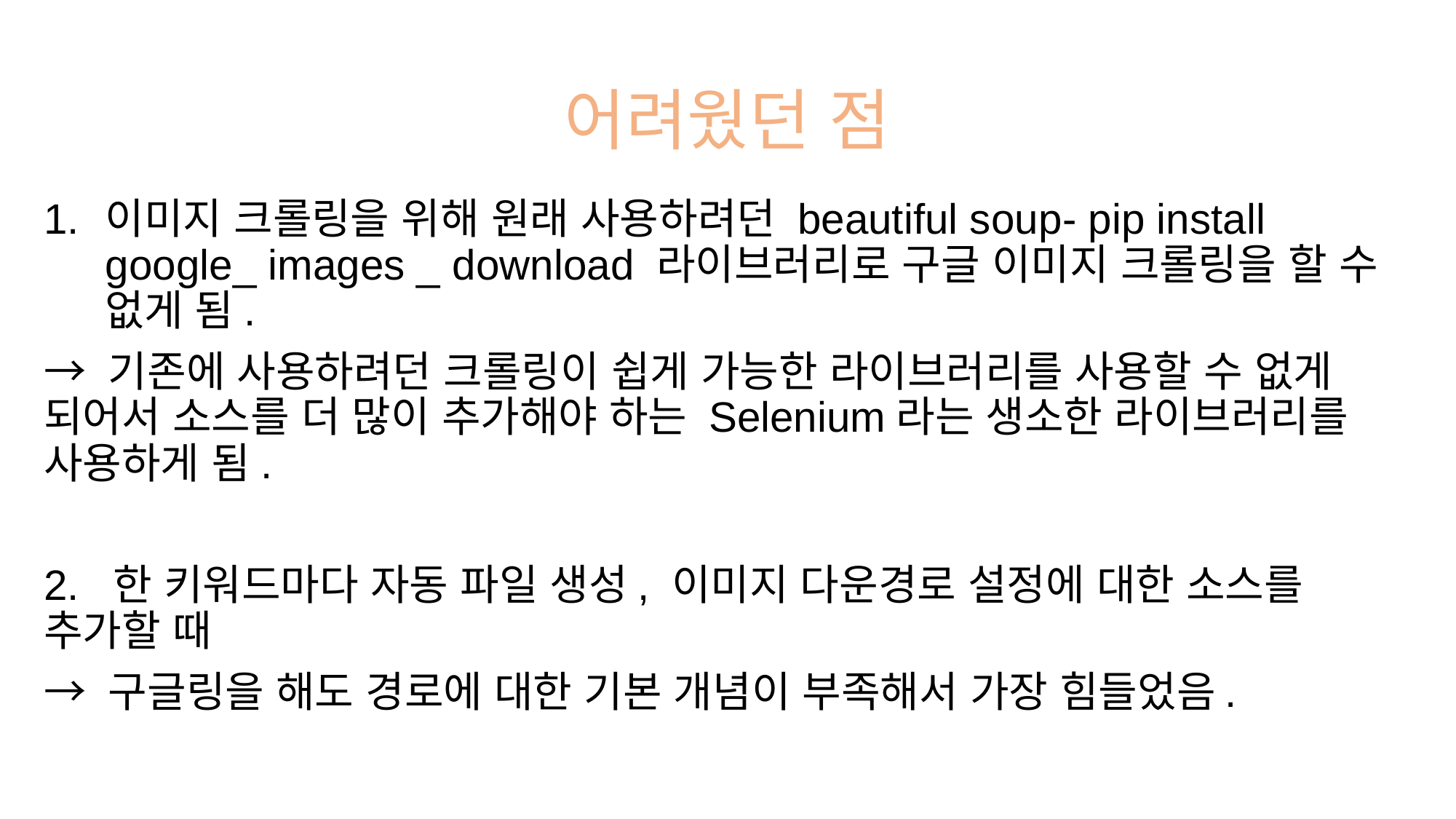

# 어려웠던 점
이미지 크롤링을 위해 원래 사용하려던 beautiful soup- pip install google_ images _ download 라이브러리로 구글 이미지 크롤링을 할 수 없게 됨.
→ 기존에 사용하려던 크롤링이 쉽게 가능한 라이브러리를 사용할 수 없게 되어서 소스를 더 많이 추가해야 하는 Selenium라는 생소한 라이브러리를 사용하게 됨.

2.  한 키워드마다 자동 파일 생성, 이미지 다운경로 설정에 대한 소스를 추가할 때
→ 구글링을 해도 경로에 대한 기본 개념이 부족해서 가장 힘들었음.